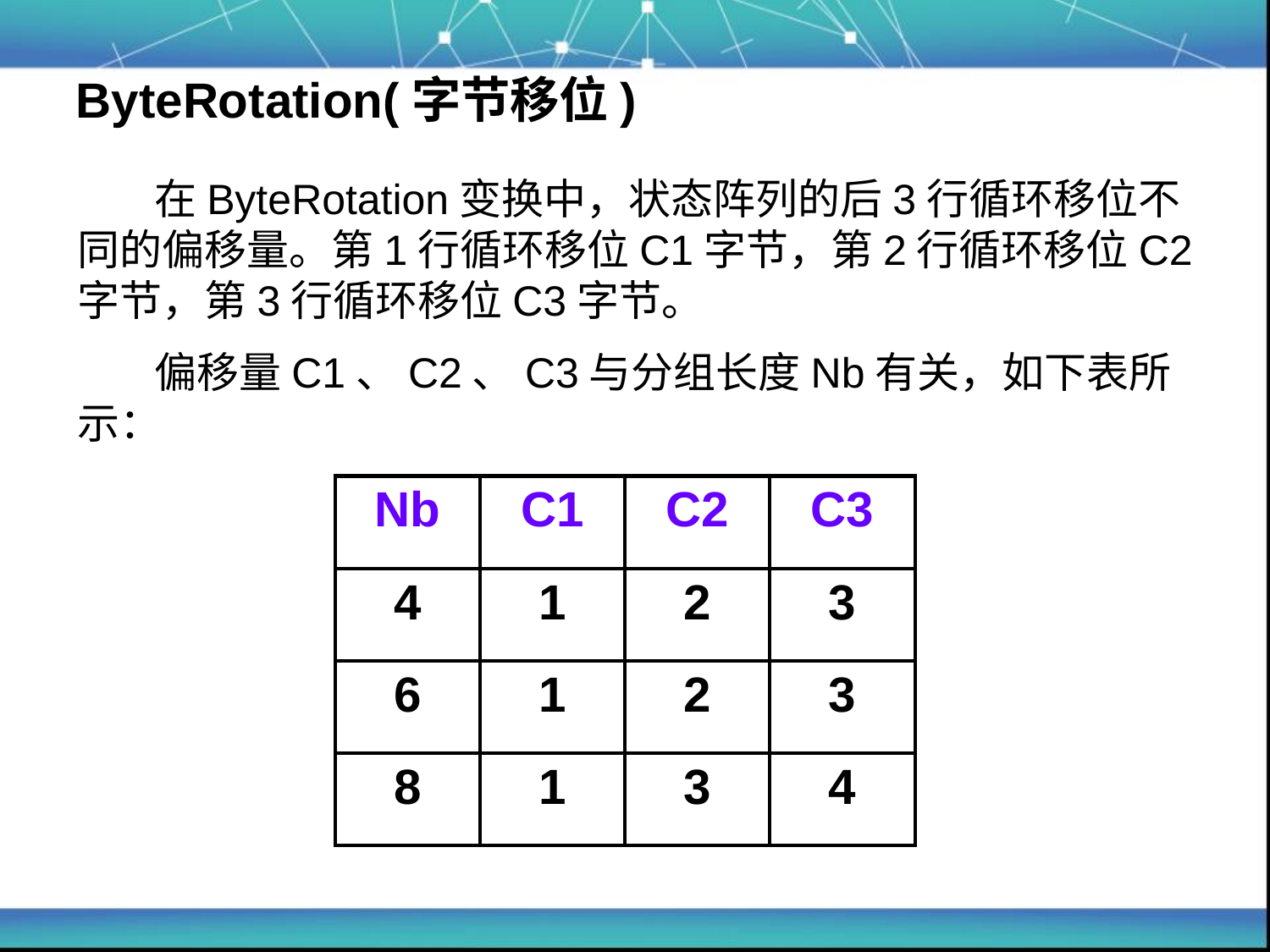

# ByteRotation(字节移位)
       在ByteRotation变换中，状态阵列的后3行循环移位不同的偏移量。第1行循环移位C1字节，第2行循环移位C2字节，第3行循环移位C3字节。
       偏移量C1、C2、C3与分组长度Nb有关，如下表所示：
| Nb | C1 | C2 | C3 |
| --- | --- | --- | --- |
| 4 | 1 | 2 | 3 |
| 6 | 1 | 2 | 3 |
| 8 | 1 | 3 | 4 |